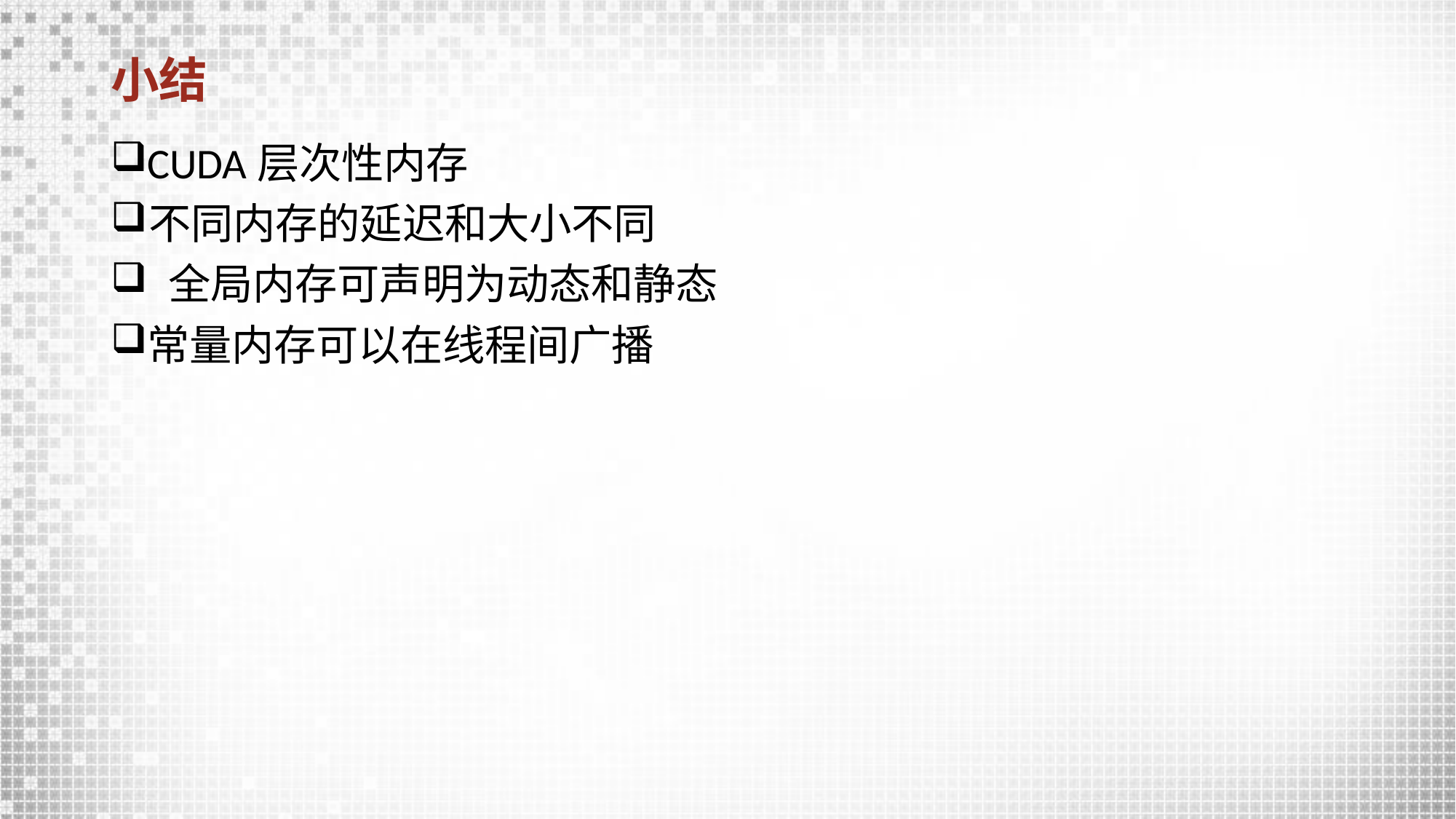

# 小结
CUDA层次性内存
不同内存的延迟和大小不同
 全局内存可声明为动态和静态
常量内存可以在线程间广播